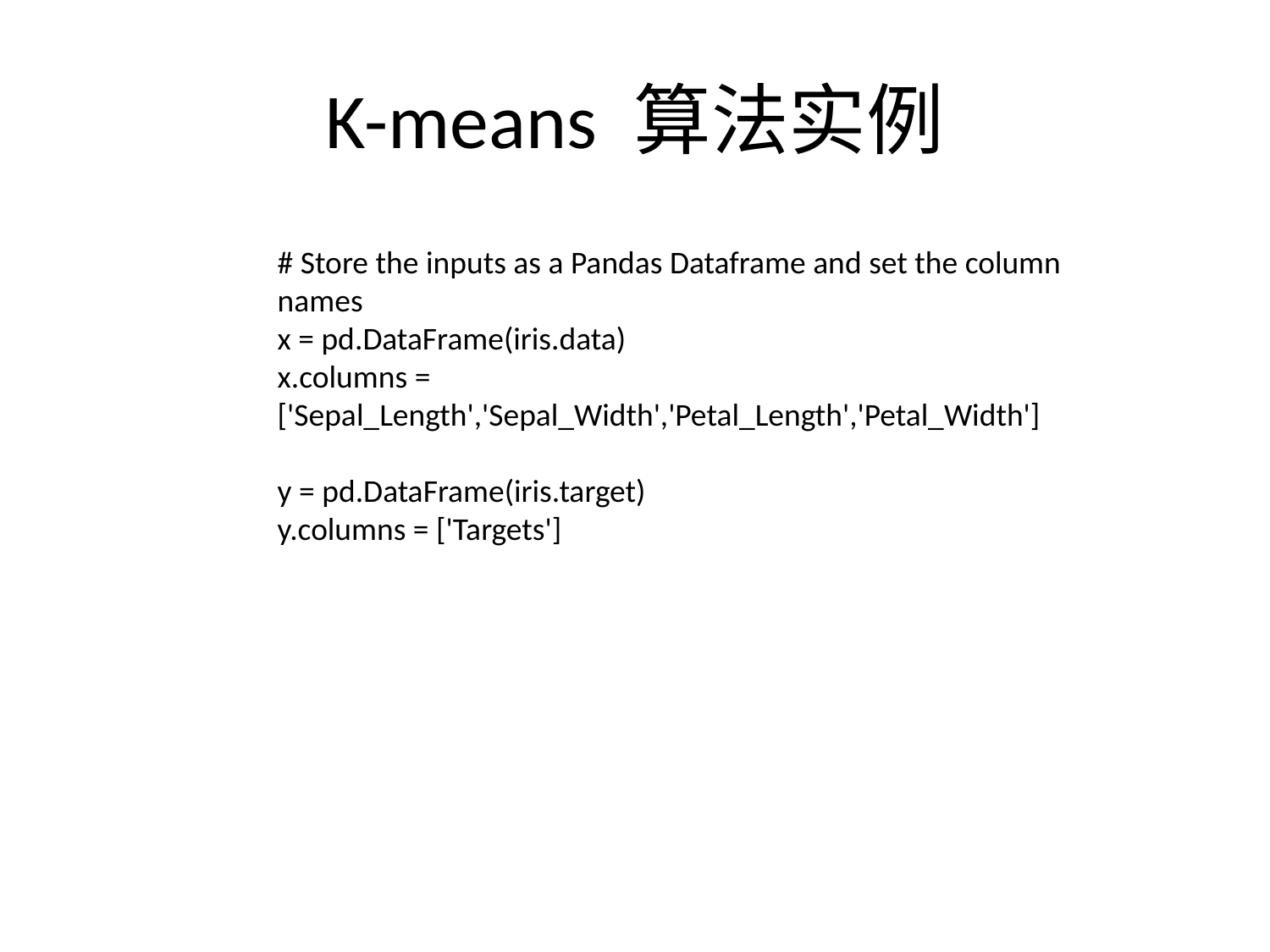

# K-means 算法实例
# Store the inputs as a Pandas Dataframe and set the column names
x = pd.DataFrame(iris.data)
x.columns = ['Sepal_Length','Sepal_Width','Petal_Length','Petal_Width']

y = pd.DataFrame(iris.target)
y.columns = ['Targets']